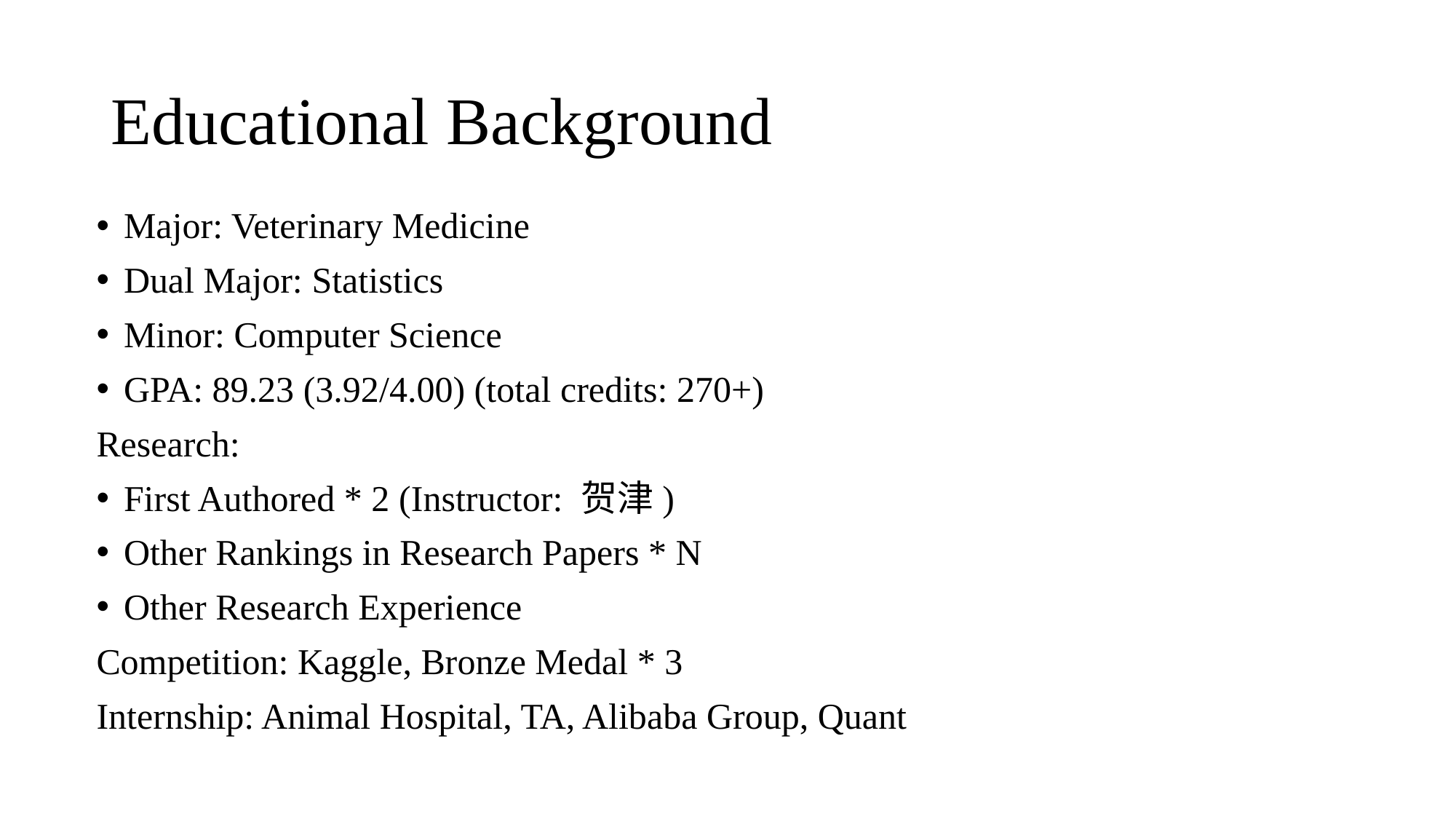

# Educational Background
Major: Veterinary Medicine
Dual Major: Statistics
Minor: Computer Science
GPA: 89.23 (3.92/4.00) (total credits: 270+)
Research:
First Authored * 2 (Instructor: 贺津)
Other Rankings in Research Papers * N
Other Research Experience
Competition: Kaggle, Bronze Medal * 3
Internship: Animal Hospital, TA, Alibaba Group, Quant